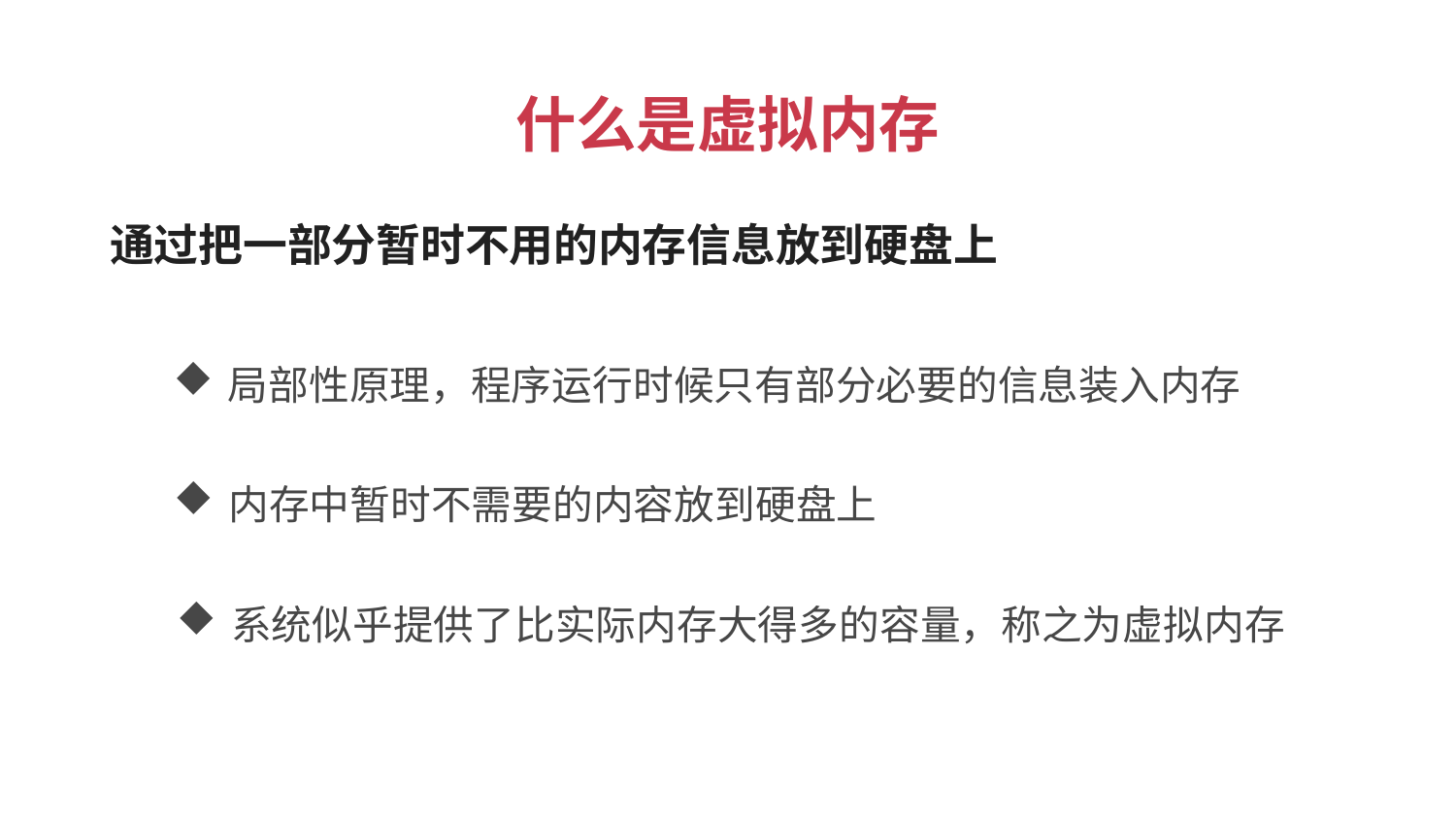

什么是虚拟内存
 通过把一部分暂时不用的内存信息放到硬盘上
局部性原理，程序运行时候只有部分必要的信息装入内存
内存中暂时不需要的内容放到硬盘上
系统似乎提供了比实际内存大得多的容量，称之为虚拟内存